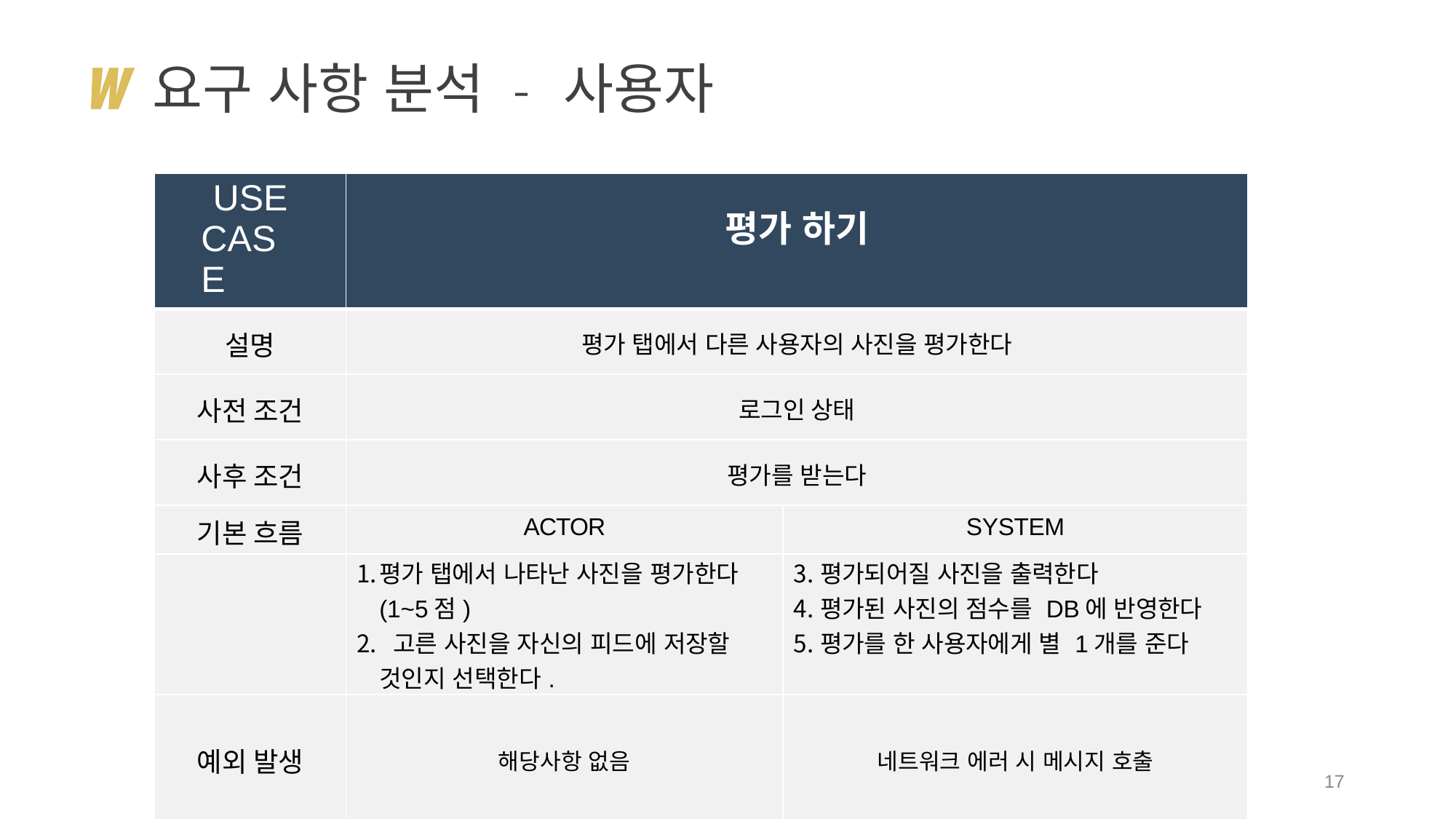

# 요구 사항 분석 - 사용자

| USE CASE | 평가 하기 |  |
| --- | --- | --- |
| 설명 | 평가 탭에서 다른 사용자의 사진을 평가한다 |  |
| 사전 조건 | 로그인 상태 |  |
| 사후 조건 | 평가를 받는다 |  |
| 기본 흐름 | ACTOR | SYSTEM |
|  | 평가 탭에서 나타난 사진을 평가한다(1~5점) 고른 사진을 자신의 피드에 저장할 것인지 선택한다. | 평가되어질 사진을 출력한다 평가된 사진의 점수를 DB에 반영한다 평가를 한 사용자에게 별 1개를 준다 |
| 예외 발생 | 해당사항 없음 | 네트워크 에러 시 메시지 호출 |
17